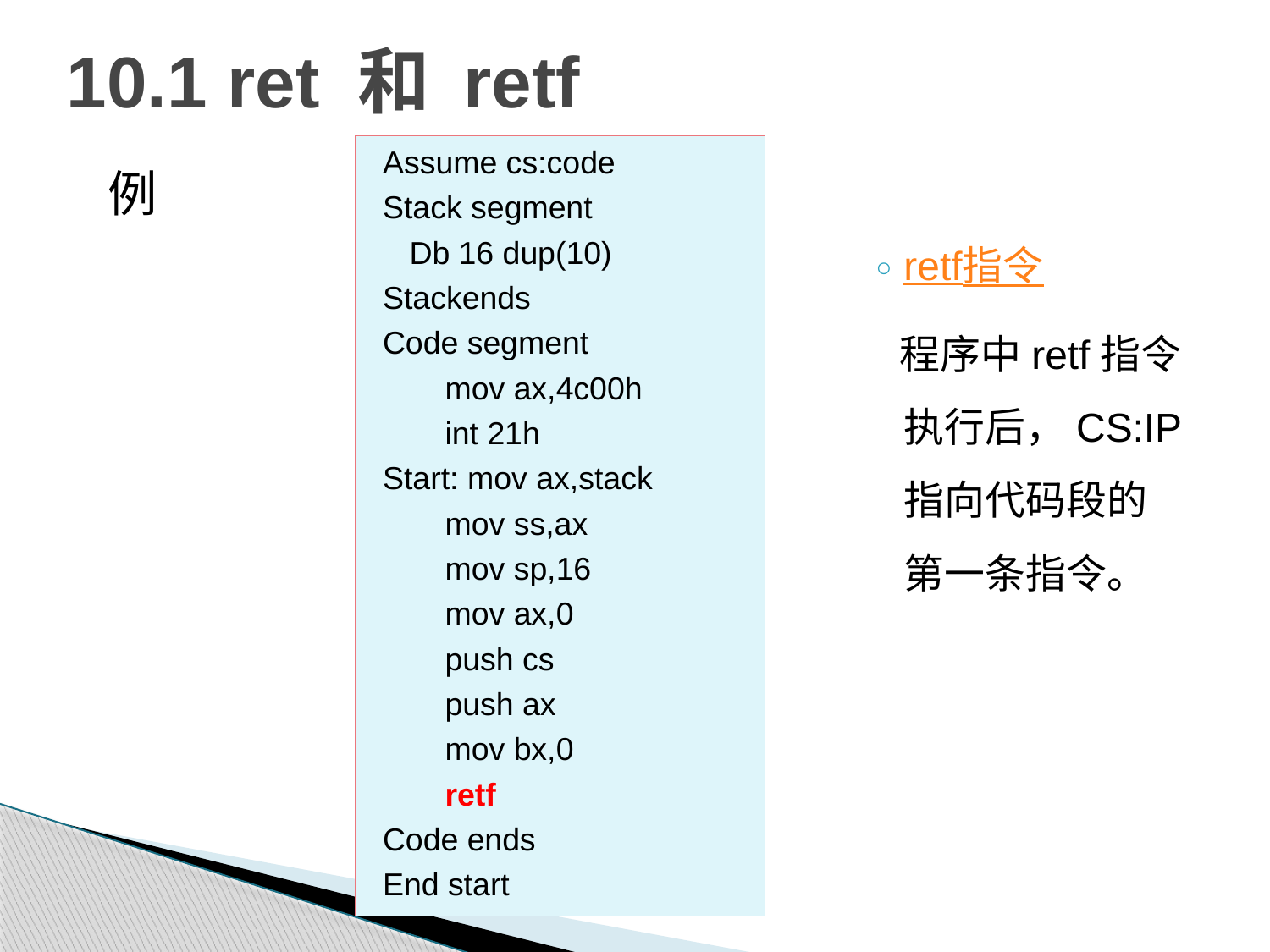

# 10.1 ret 和 retf
Assume cs:code
Stack segment
   Db 16 dup(10)
Stackends
Code segment
       mov ax,4c00h
       int 21h
Start: mov ax,stack
       mov ss,ax
       mov sp,16
       mov ax,0
       push cs
       push ax
       mov bx,0
       retf
Code ends
End start
例
retf指令
  程序中retf指令执行后，CS:IP指向代码段的第一条指令。